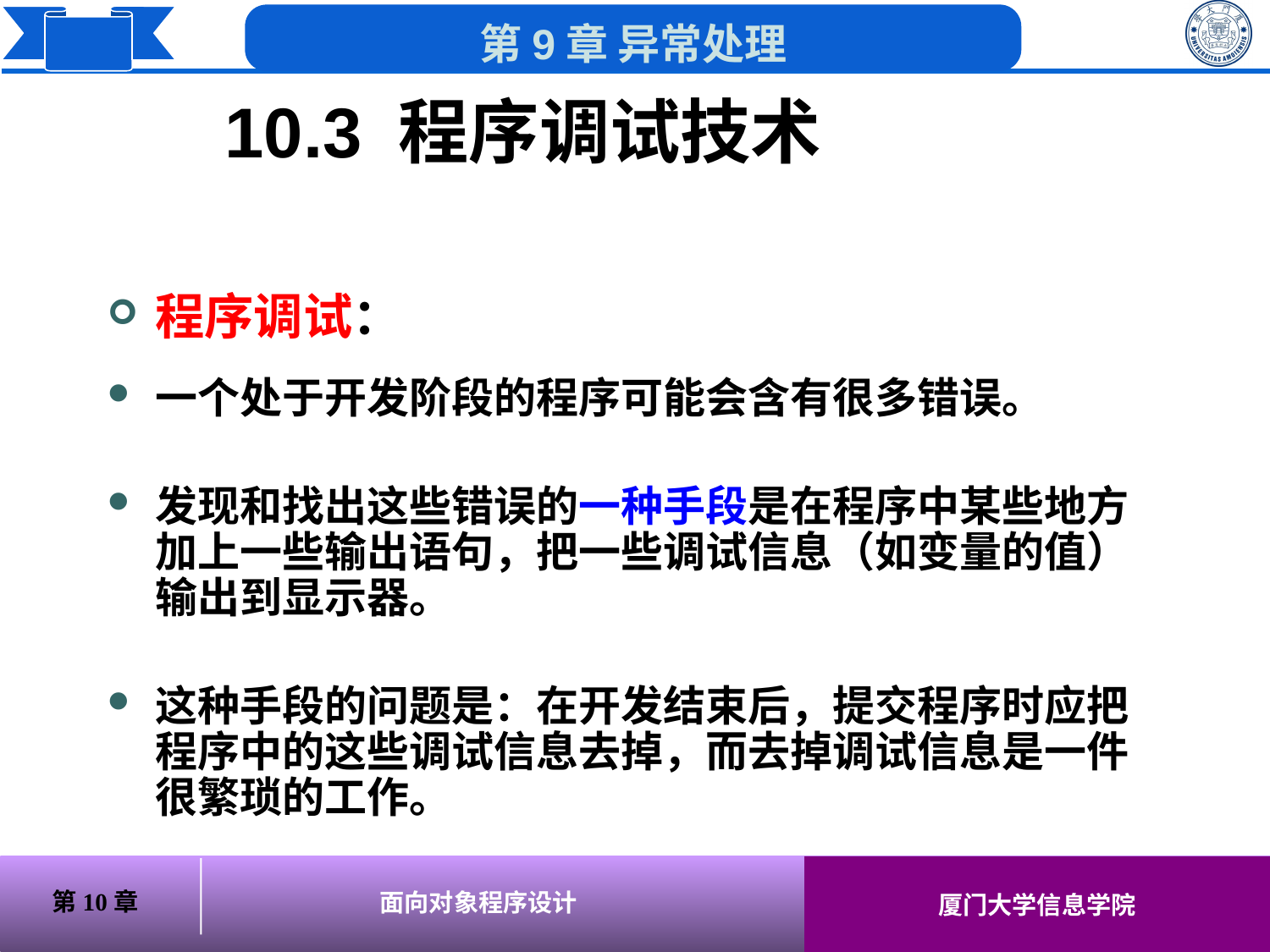

# 10.3 程序调试技术
程序调试：

一个处于开发阶段的程序可能会含有很多错误。

发现和找出这些错误的一种手段是在程序中某些地方加上一些输出语句，把一些调试信息（如变量的值）输出到显示器。

这种手段的问题是：在开发结束后，提交程序时应把程序中的这些调试信息去掉，而去掉调试信息是一件很繁琐的工作。
21